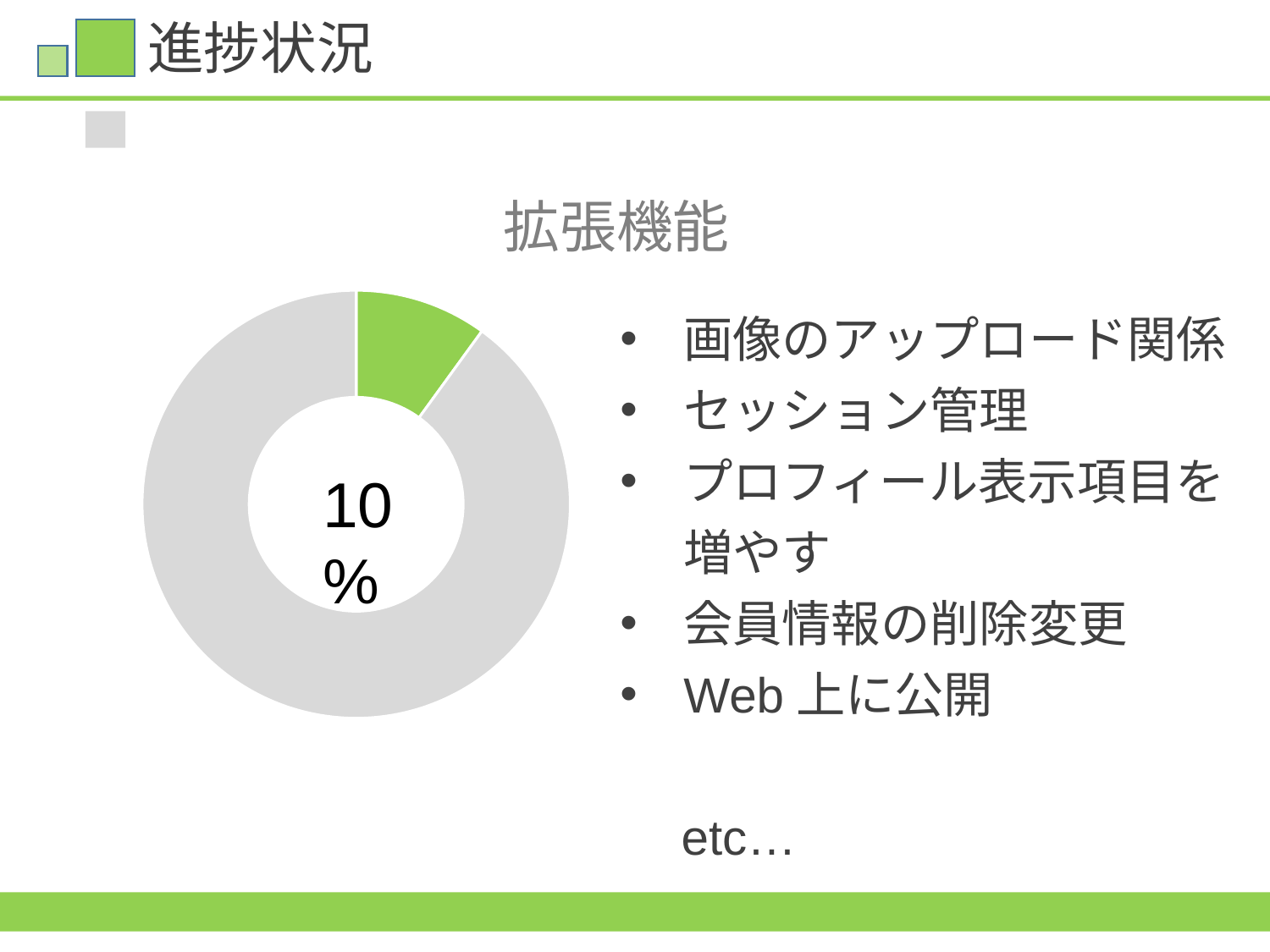

# 進捗状況

### Chart

| Category | 進捗率 |
|---|---|
| 第進捗率 | 10.0 |
| 未完了 | 90.0 |
拡張機能

### Chart

| Category |
|---|
画像のアップロード関係
セッション管理
プロフィール表示項目を増やす
会員情報の削除変更
Web上に公開
　　　　　　　　　　　　　etc…

10%